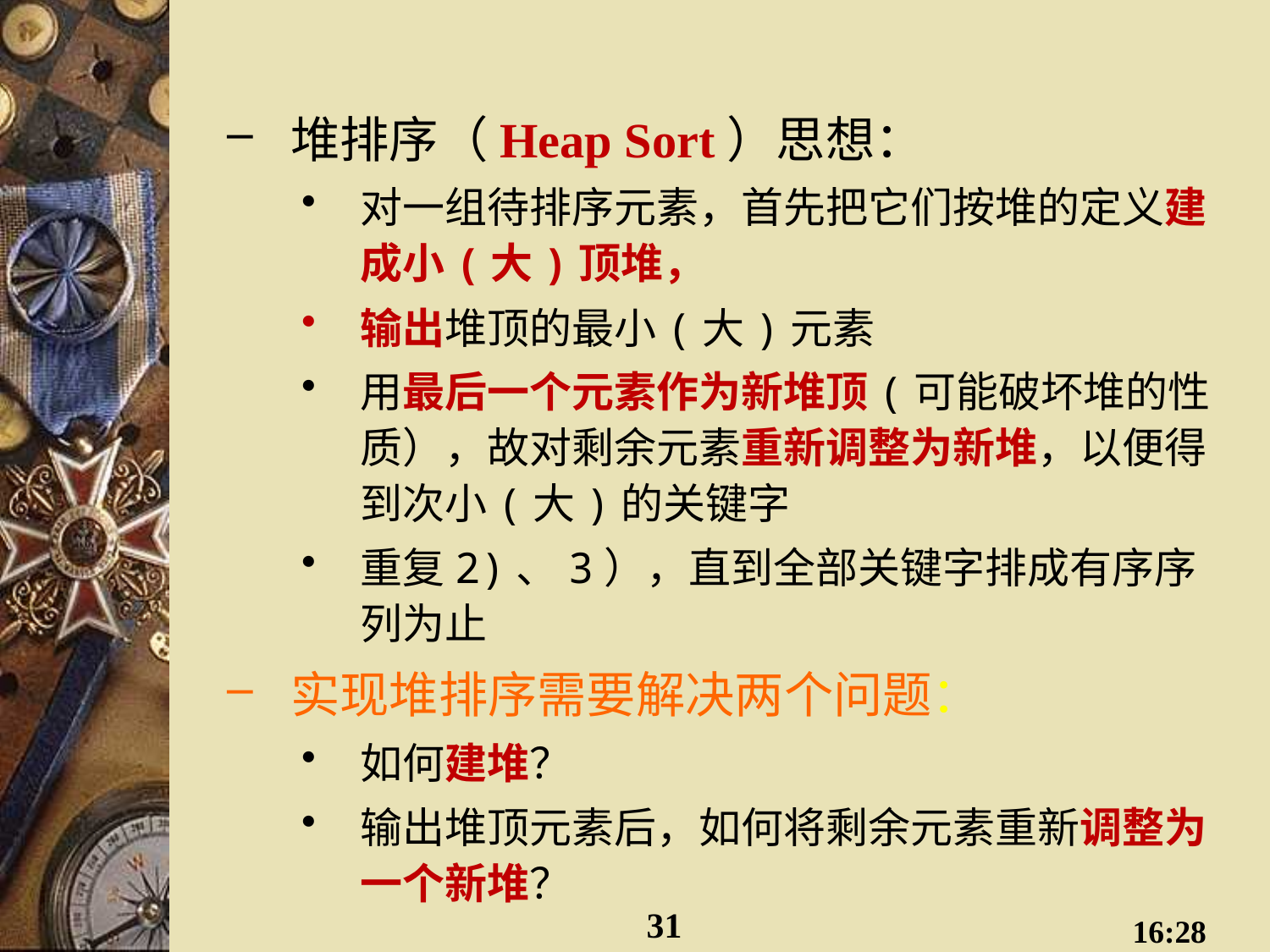

#
堆排序（Heap Sort）思想：
对一组待排序元素，首先把它们按堆的定义建成小(大)顶堆，
输出堆顶的最小(大)元素
用最后一个元素作为新堆顶(可能破坏堆的性质），故对剩余元素重新调整为新堆，以便得到次小(大)的关键字
重复2)、3），直到全部关键字排成有序序列为止
实现堆排序需要解决两个问题：
如何建堆？
输出堆顶元素后，如何将剩余元素重新调整为一个新堆？